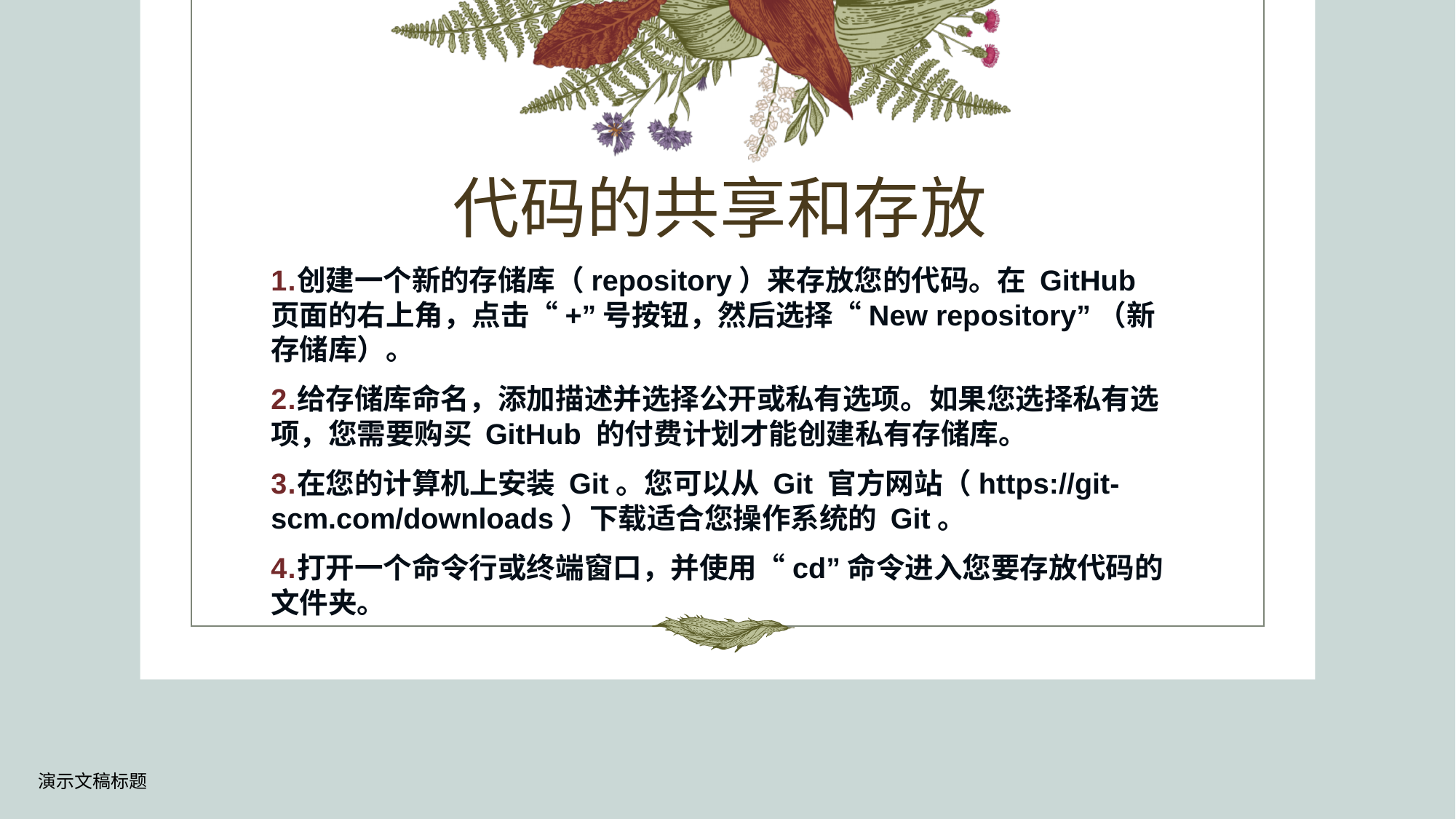

# 代码的共享和存放
创建一个新的存储库（repository）来存放您的代码。在 GitHub 页面的右上角，点击“+”号按钮，然后选择“New repository”（新存储库）。
给存储库命名，添加描述并选择公开或私有选项。如果您选择私有选项，您需要购买 GitHub 的付费计划才能创建私有存储库。
在您的计算机上安装 Git。您可以从 Git 官方网站（https://git-scm.com/downloads）下载适合您操作系统的 Git。
打开一个命令行或终端窗口，并使用“cd”命令进入您要存放代码的文件夹。

演示文稿标题
17